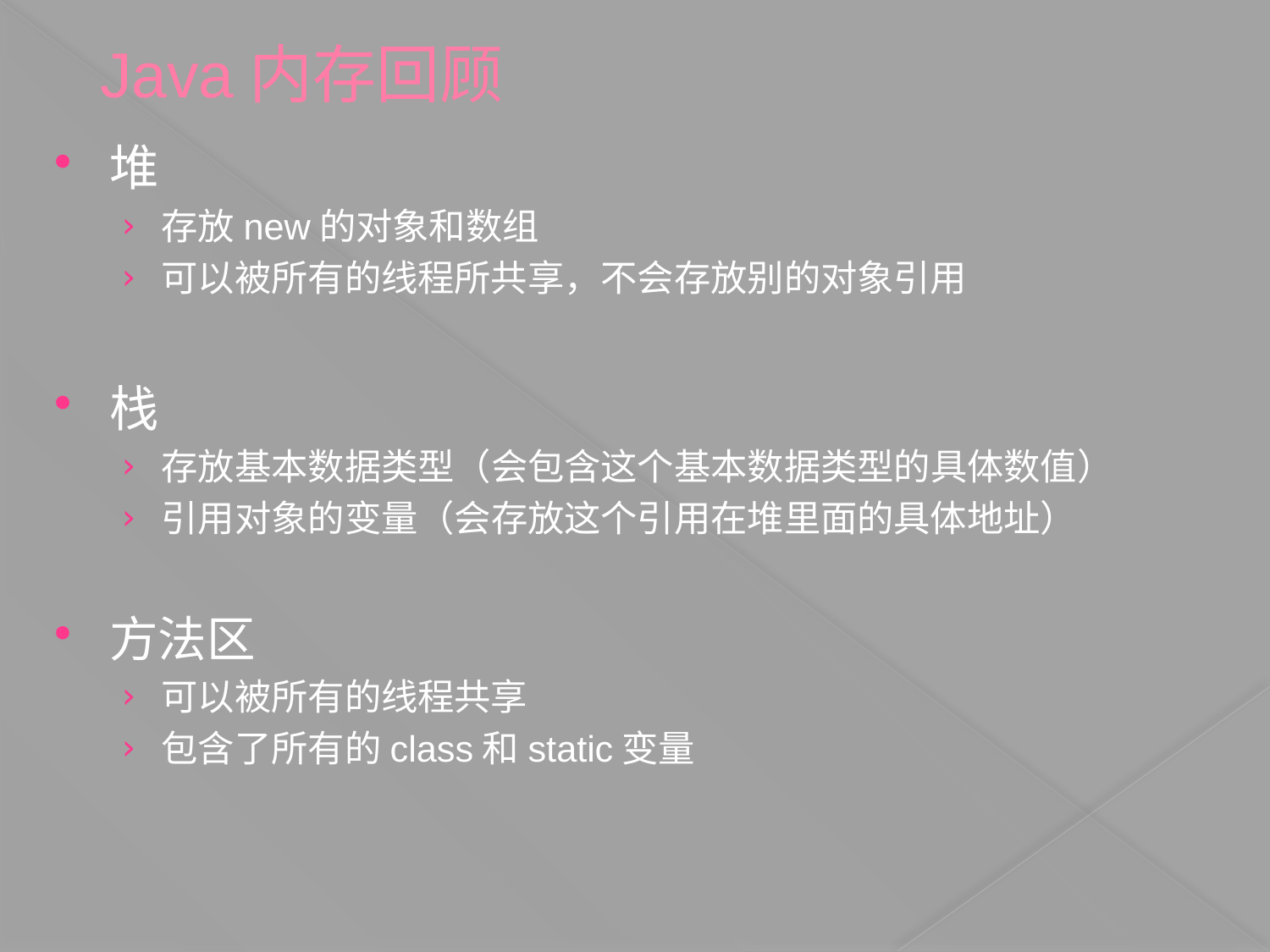

# Java内存回顾
堆
存放new的对象和数组
可以被所有的线程所共享，不会存放别的对象引用

栈
存放基本数据类型（会包含这个基本数据类型的具体数值）
引用对象的变量（会存放这个引用在堆里面的具体地址）

方法区
可以被所有的线程共享
包含了所有的class和static变量